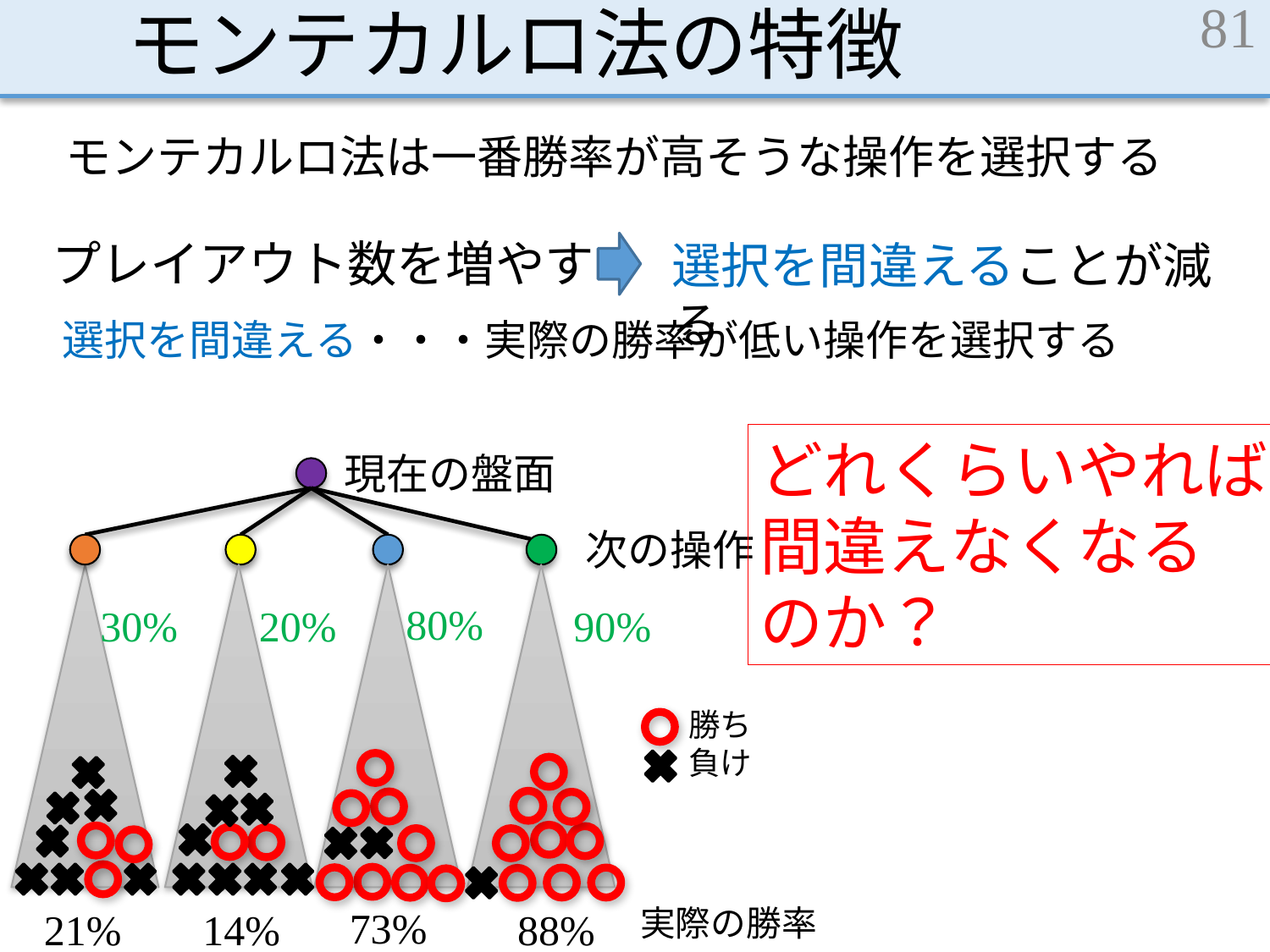

# モンテカルロ法の特徴
81
モンテカルロ法は一番勝率が高そうな操作を選択する
選択を間違えることが減る
プレイアウト数を増やす

選択を間違える・・・実際の勝率が低い操作を選択する
どれくらいやれば
間違えなくなる
のか？
現在の盤面

次の操作

80%
30%
20%
90%
勝ち
負け

実際の勝率
73%
21%
14%
88%